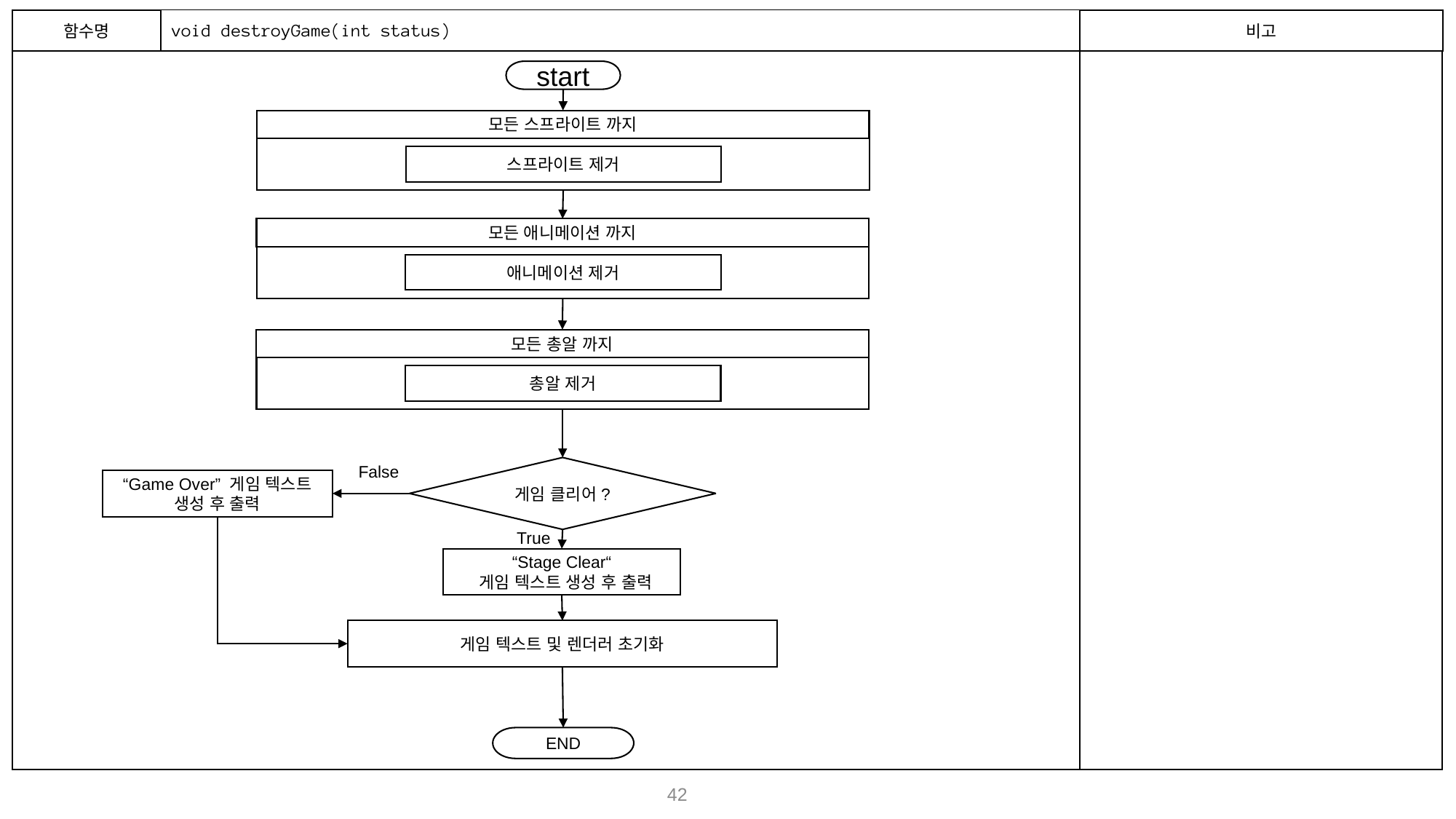

함수명
# void destroyGame(int status)
비고

start
모든 스프라이트 까지

스프라이트 제거
모든 애니메이션 까지

애니메이션 제거
모든 총알 까지

총알 제거
False
게임 클리어?
“Game Over” 게임 텍스트 생성 후 출력
True
“Stage Clear“
 게임 텍스트 생성 후 출력
게임 텍스트 및 렌더러 초기화
END
42